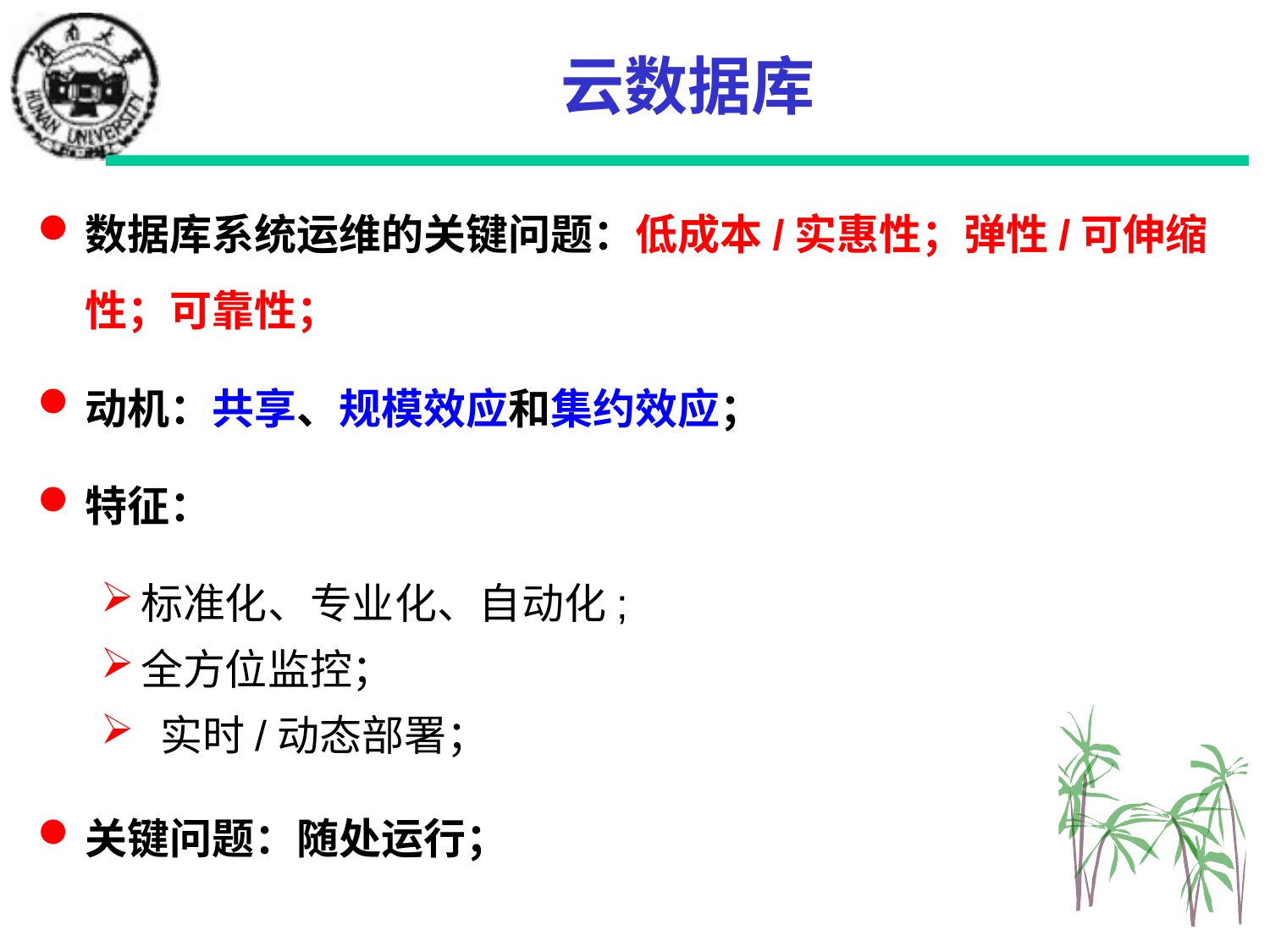

# 云数据库
数据库系统运维的关键问题：低成本/实惠性；弹性/可伸缩性；可靠性；
动机：共享、规模效应和集约效应；
特征：
标准化、专业化、自动化;
全方位监控；
 实时/动态部署；
关键问题：随处运行；